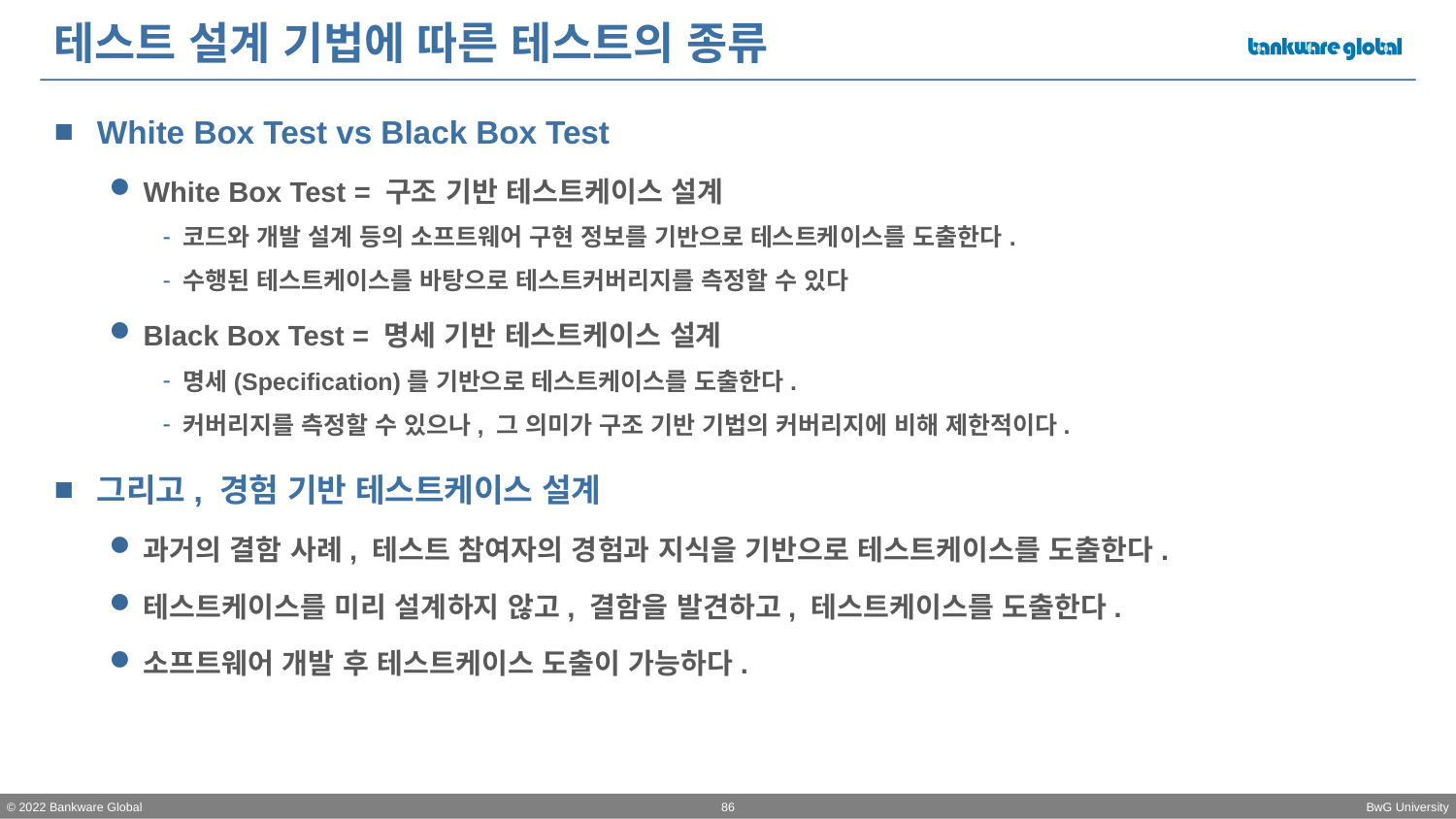

# 테스트 설계 기법에 따른 테스트의 종류
White Box Test vs Black Box Test
White Box Test = 구조 기반 테스트케이스 설계
코드와 개발 설계 등의 소프트웨어 구현 정보를 기반으로 테스트케이스를 도출한다.
수행된 테스트케이스를 바탕으로 테스트커버리지를 측정할 수 있다
Black Box Test = 명세 기반 테스트케이스 설계
명세(Specification)를 기반으로 테스트케이스를 도출한다.
커버리지를 측정할 수 있으나, 그 의미가 구조 기반 기법의 커버리지에 비해 제한적이다.
그리고, 경험 기반 테스트케이스 설계
과거의 결함 사례, 테스트 참여자의 경험과 지식을 기반으로 테스트케이스를 도출한다.
테스트케이스를 미리 설계하지 않고, 결함을 발견하고, 테스트케이스를 도출한다.
소프트웨어 개발 후 테스트케이스 도출이 가능하다.

86